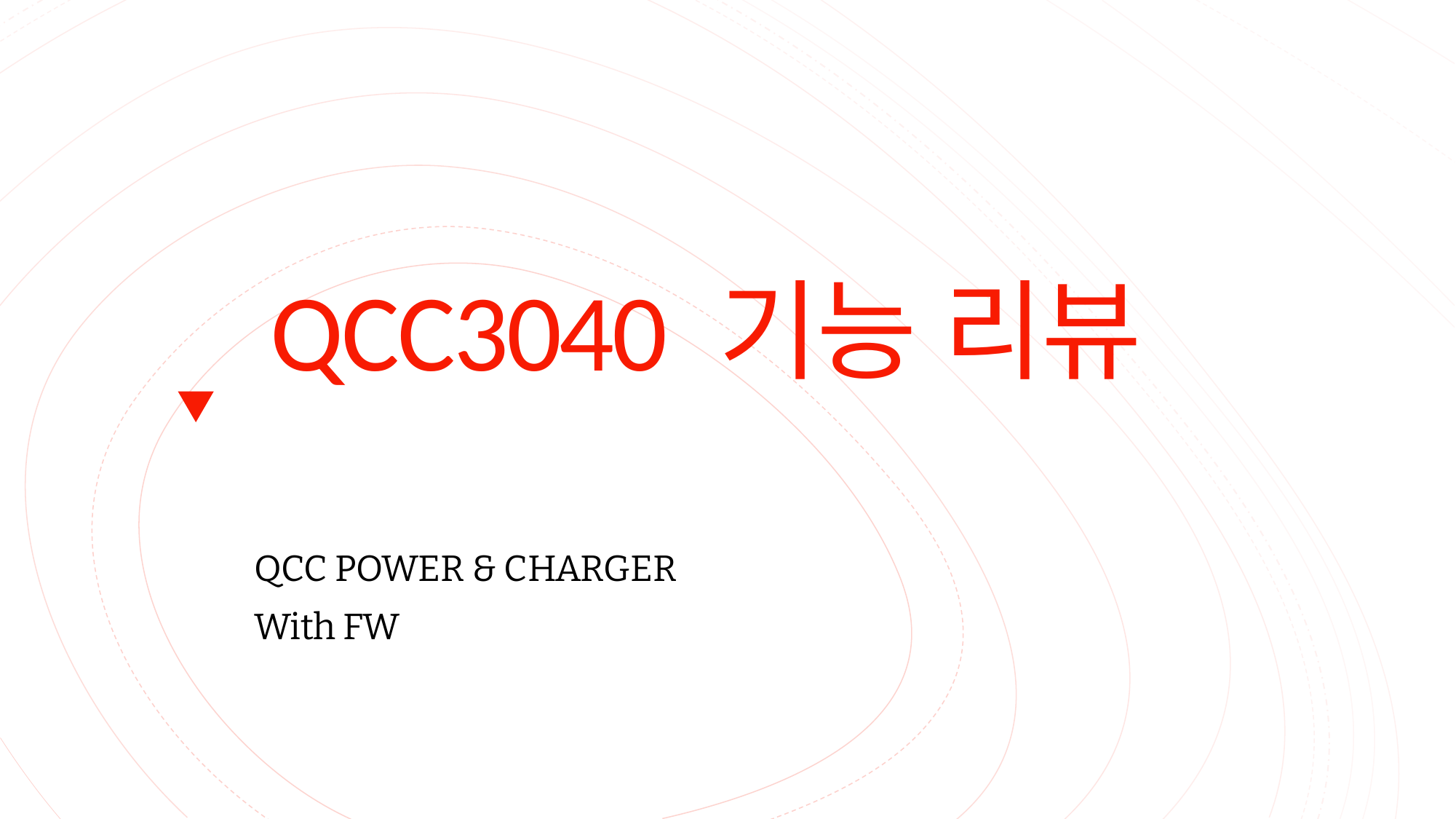

# QCC3040 기능 리뷰

QCC POWER & CHARGER
With FW